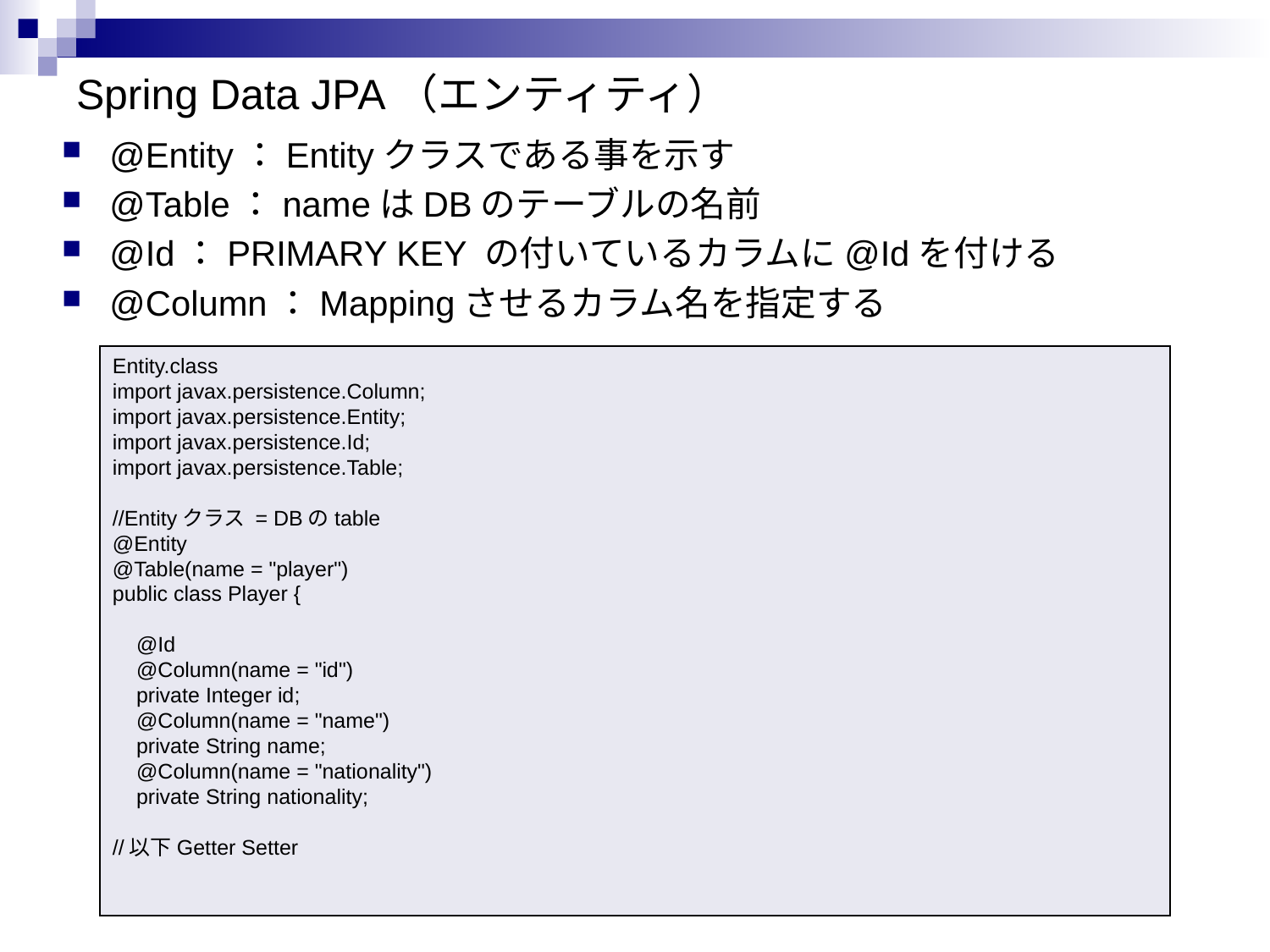

# Spring Data JPA（エンティティ）
@Entity：Entityクラスである事を示す
@Table：nameはDBのテーブルの名前
@Id：PRIMARY KEY の付いているカラムに@Idを付ける
@Column：Mappingさせるカラム名を指定する
Entity.class
import javax.persistence.Column;
import javax.persistence.Entity;
import javax.persistence.Id;
import javax.persistence.Table;

//Entityクラス = DBのtable
@Entity
@Table(name = "player")
public class Player {

    @Id
    @Column(name = "id")
    private Integer id;
    @Column(name = "name")
    private String name;
    @Column(name = "nationality")
    private String nationality;

//以下Getter Setter